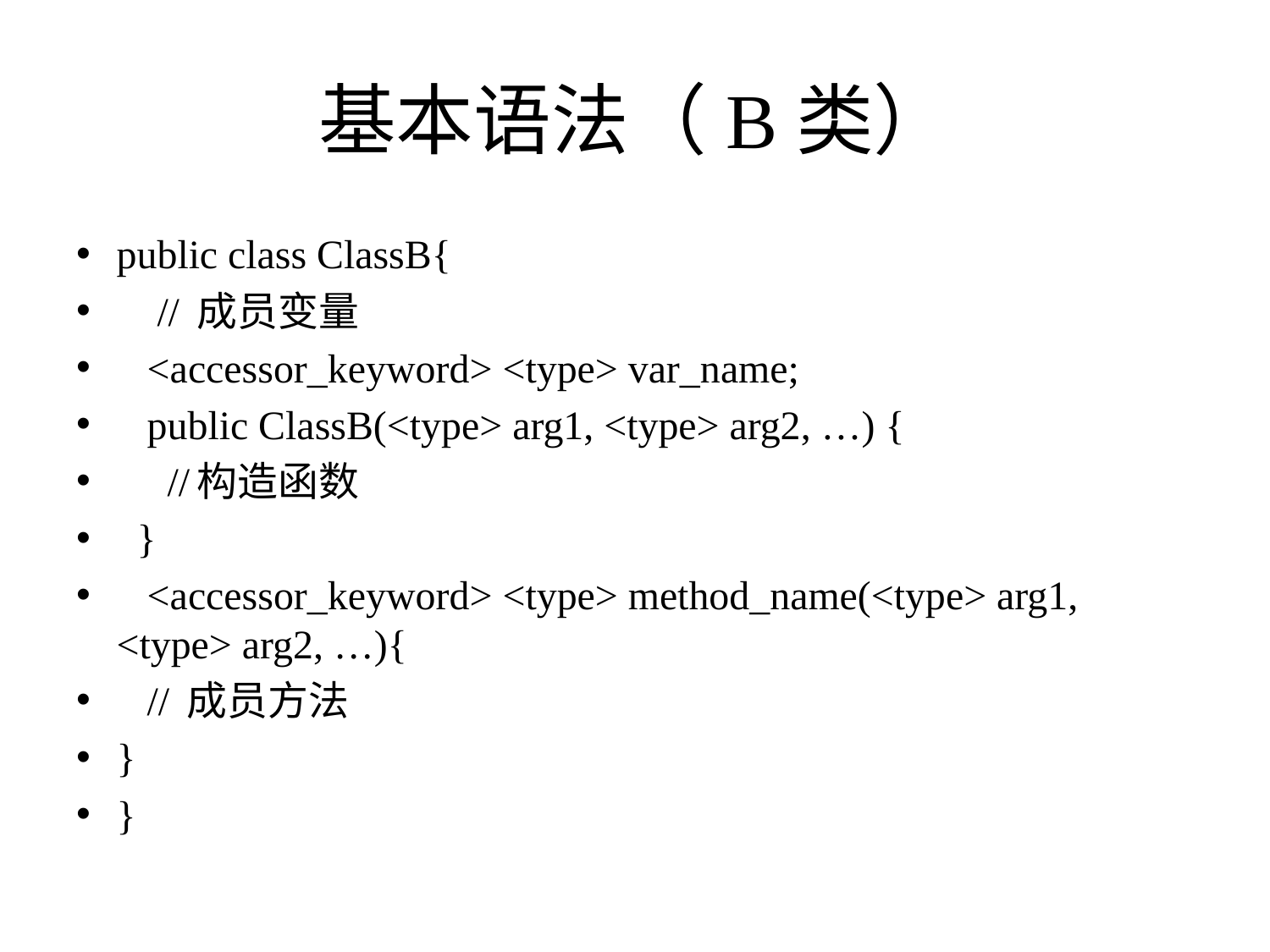

# 基本语法（B类）
public class ClassB{
    // 成员变量
   <accessor_keyword> <type> var_name;
   public ClassB(<type> arg1, <type> arg2, …) {
     //构造函数
  }
   <accessor_keyword> <type> method_name(<type> arg1, <type> arg2, …){
   // 成员方法
}
}